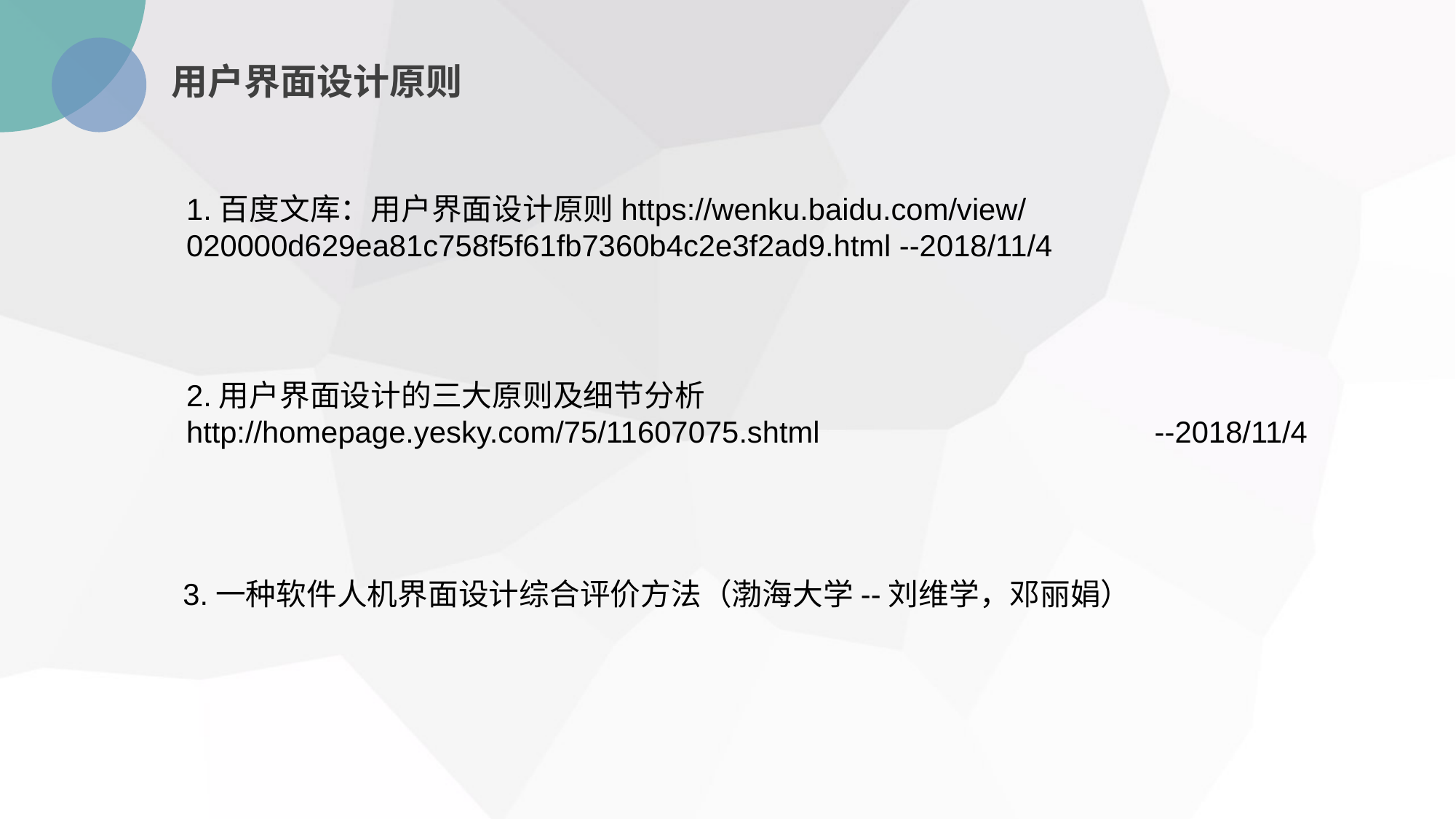

用户界面设计原则
1.百度文库：用户界面设计原则https://wenku.baidu.com/view/020000d629ea81c758f5f61fb7360b4c2e3f2ad9.html --2018/11/4
2.用户界面设计的三大原则及细节分析
http://homepage.yesky.com/75/11607075.shtml                                        --2018/11/4
3.一种软件人机界面设计综合评价方法（渤海大学--刘维学，邓丽娟）